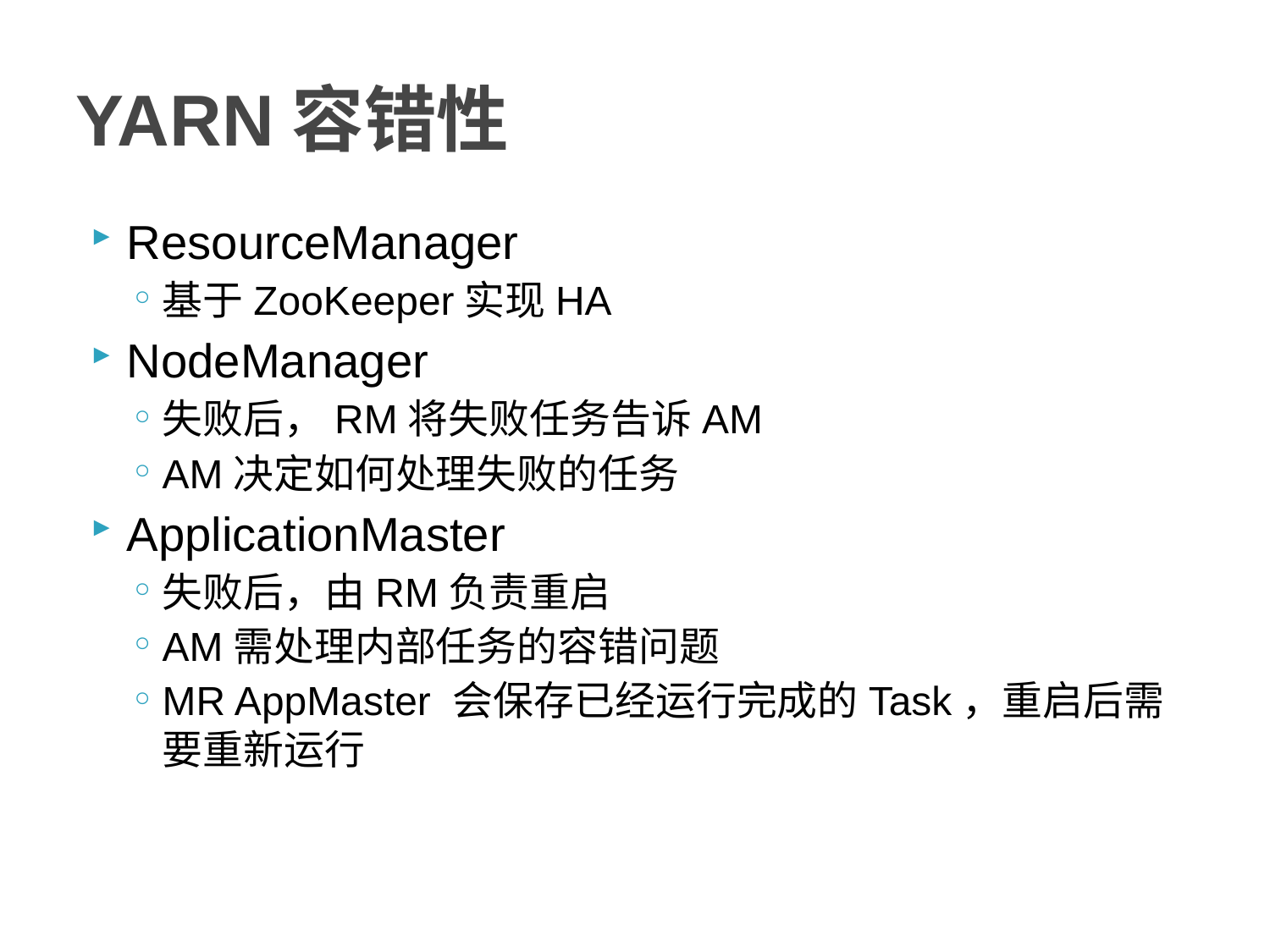

# YARN容错性
ResourceManager
基于ZooKeeper实现HA
NodeManager
失败后，RM将失败任务告诉AM
AM决定如何处理失败的任务
ApplicationMaster
失败后，由RM负责重启
AM需处理内部任务的容错问题
MR AppMaster 会保存已经运行完成的Task，重启后需要重新运行